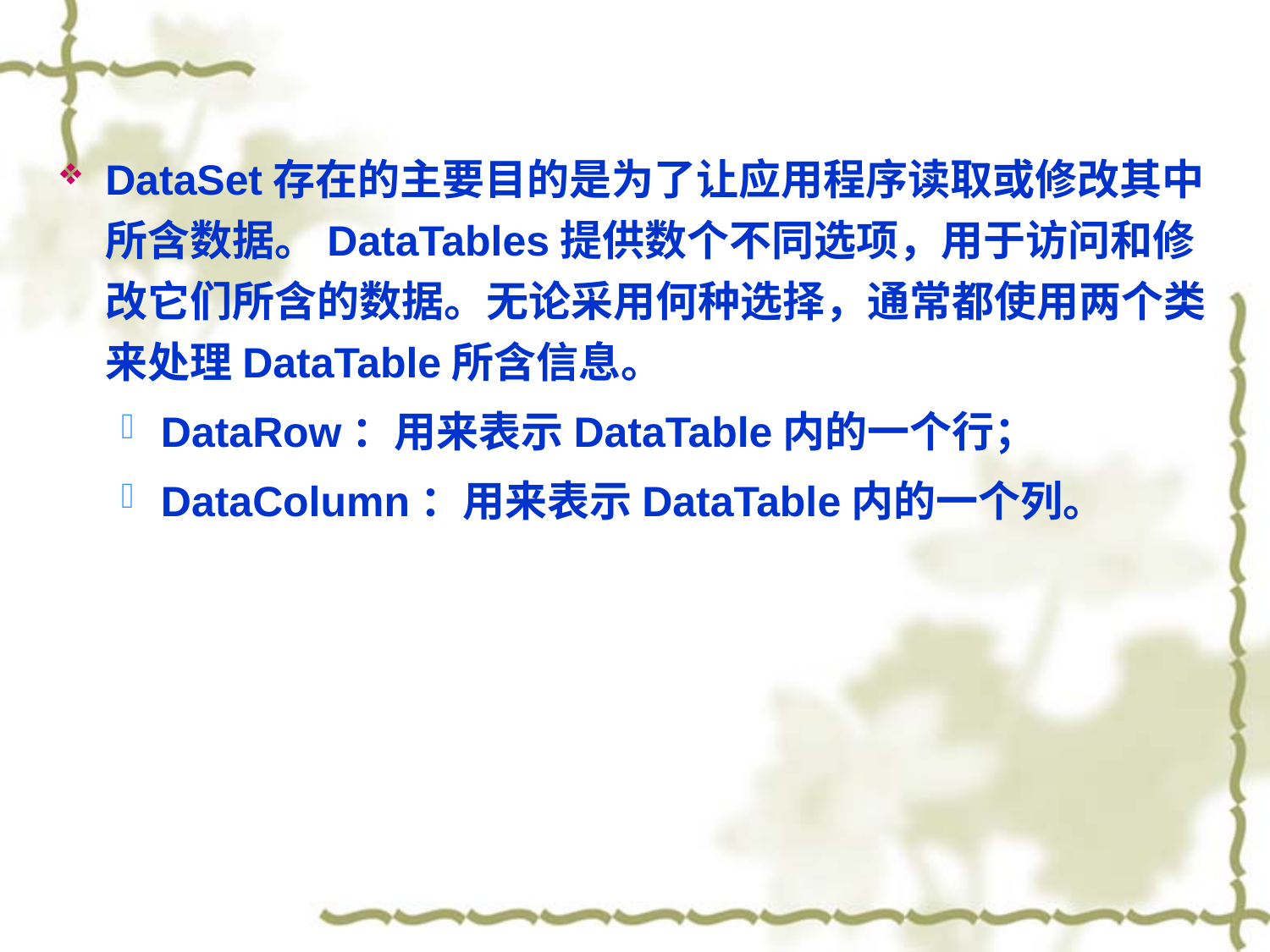

DataSet存在的主要目的是为了让应用程序读取或修改其中所含数据。DataTables提供数个不同选项，用于访问和修改它们所含的数据。无论采用何种选择，通常都使用两个类来处理DataTable所含信息。
DataRow：用来表示DataTable内的一个行；
DataColumn：用来表示DataTable内的一个列。